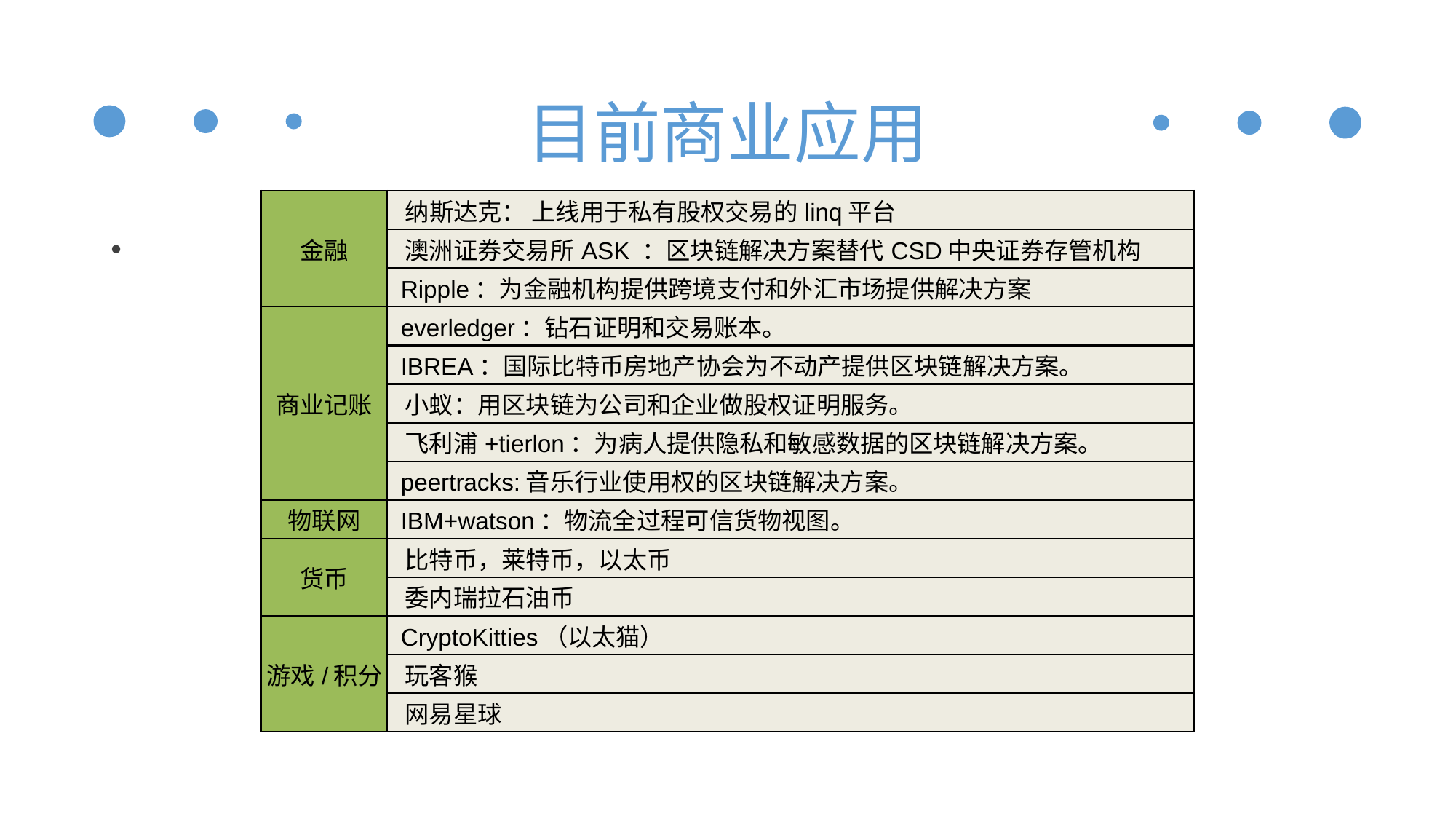

# 目前商业应用
| 金融 | 纳斯达克： 上线用于私有股权交易的linq平台 |
| --- | --- |
|  | 澳洲证券交易所ASK ：区块链解决方案替代CSD中央证券存管机构 |
|  | Ripple：为金融机构提供跨境支付和外汇市场提供解决方案 |
| 商业记账 | everledger：钻石证明和交易账本。 |
|  | IBREA：国际比特币房地产协会为不动产提供区块链解决方案。 |
|  | 小蚁：用区块链为公司和企业做股权证明服务。 |
|  | 飞利浦+tierlon：为病人提供隐私和敏感数据的区块链解决方案。 |
|  | peertracks:音乐行业使用权的区块链解决方案。 |
| 物联网 | IBM+watson：物流全过程可信货物视图。 |
| 货币 | 比特币，莱特币，以太币 |
|  | 委内瑞拉石油币 |
| 游戏/积分 | CryptoKitties（以太猫） |
|  | 玩客猴 |
|  | 网易星球 |